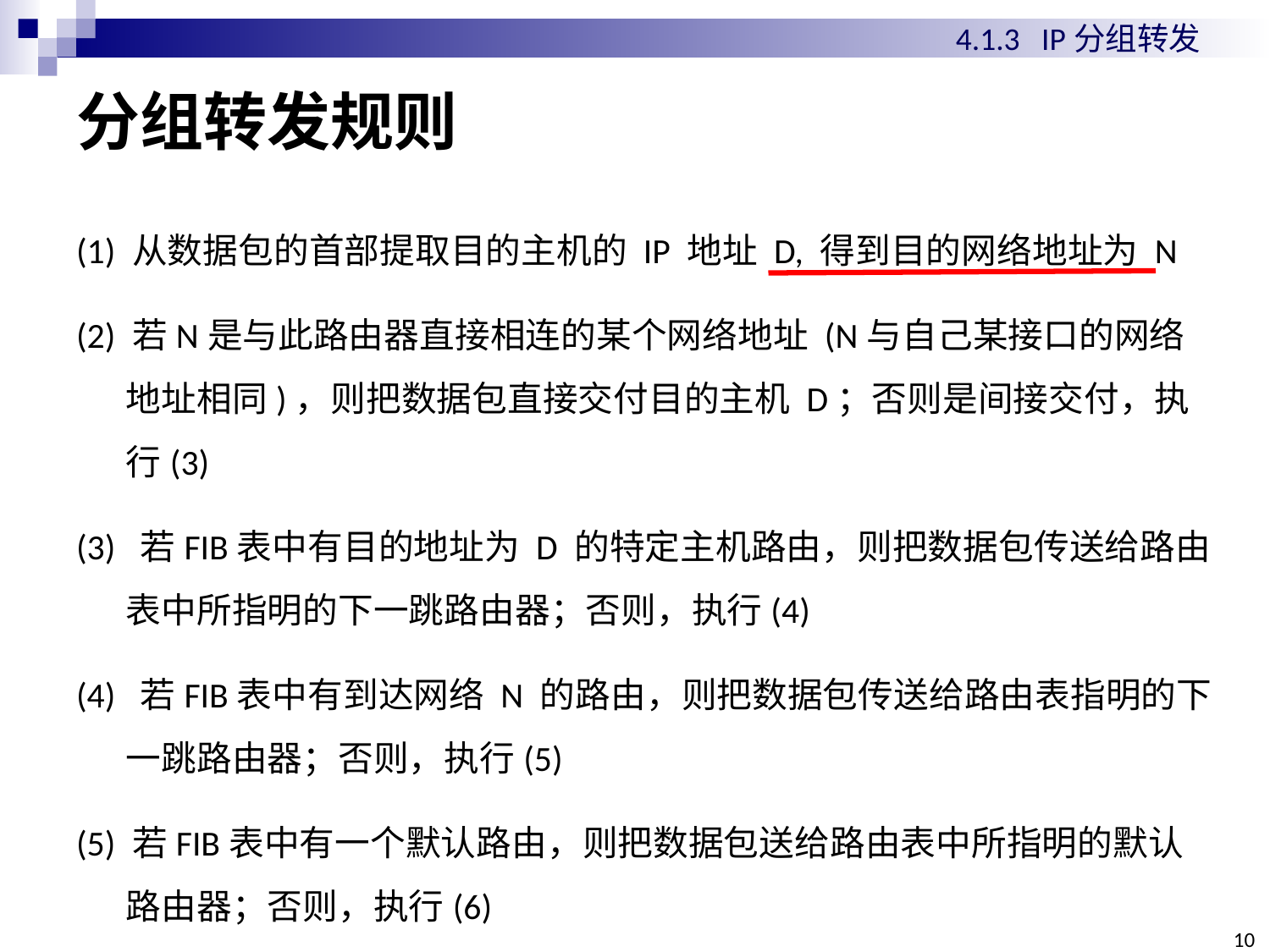

4.1.3   IP分组转发
# 分组转发规则
(1) 从数据包的首部提取目的主机的 IP 地址 D, 得到目的网络地址为 N
(2) 若N是与此路由器直接相连的某个网络地址 (N与自己某接口的网络地址相同)，则把数据包直接交付目的主机 D；否则是间接交付，执行(3)
(3)  若FIB表中有目的地址为 D 的特定主机路由，则把数据包传送给路由表中所指明的下一跳路由器；否则，执行(4)
(4)  若FIB表中有到达网络 N 的路由，则把数据包传送给路由表指明的下一跳路由器；否则，执行(5)
(5) 若FIB表中有一个默认路由，则把数据包送给路由表中所指明的默认路由器；否则，执行(6)
(6)  报告转发分组出错（ICMP，目的不可达）
10